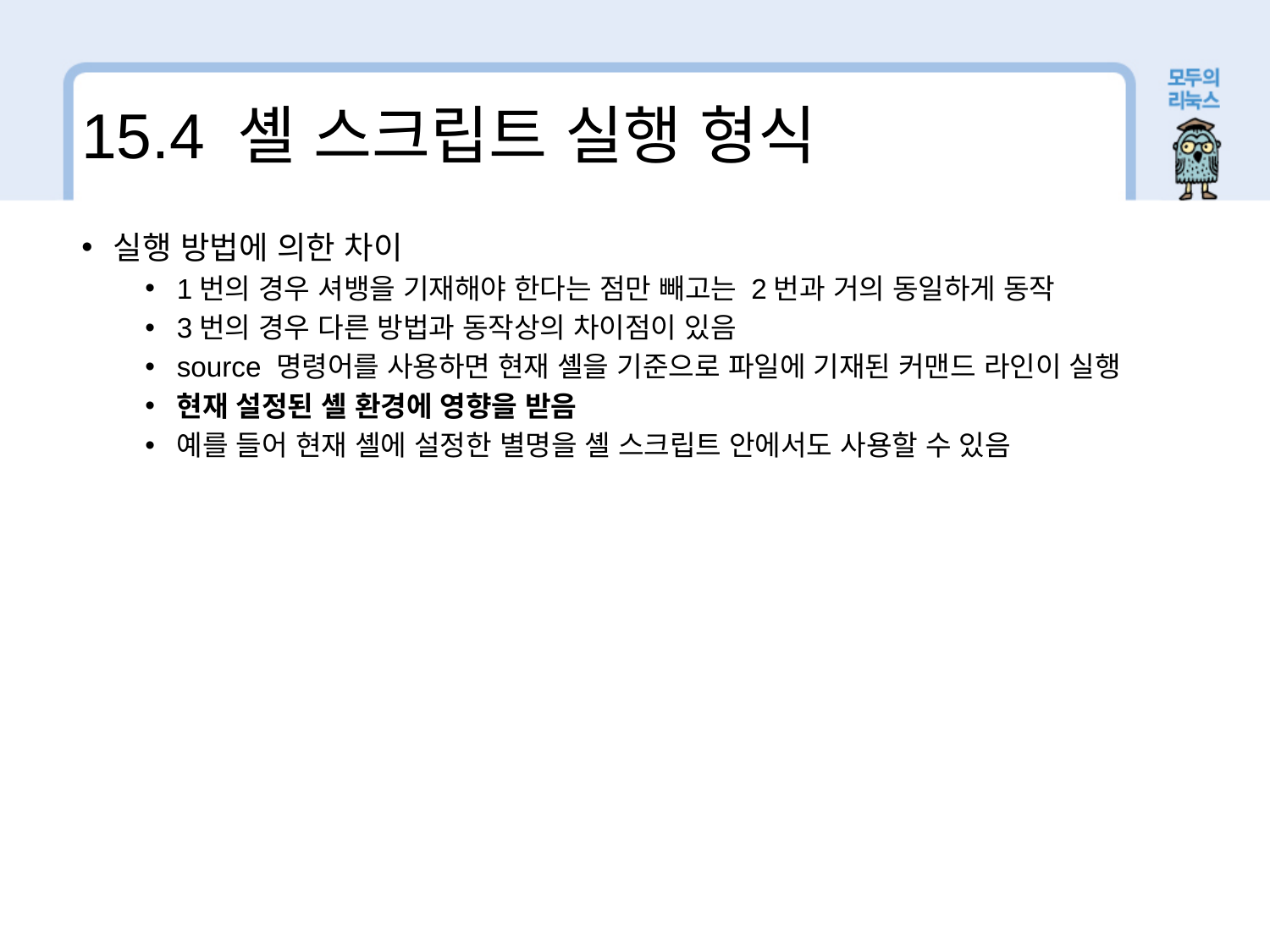

15.4 셸 스크립트 실행 형식
실행 방법에 의한 차이
1번의 경우 셔뱅을 기재해야 한다는 점만 빼고는 2번과 거의 동일하게 동작
3번의 경우 다른 방법과 동작상의 차이점이 있음
source 명령어를 사용하면 현재 셸을 기준으로 파일에 기재된 커맨드 라인이 실행
현재 설정된 셸 환경에 영향을 받음
예를 들어 현재 셸에 설정한 별명을 셸 스크립트 안에서도 사용할 수 있음